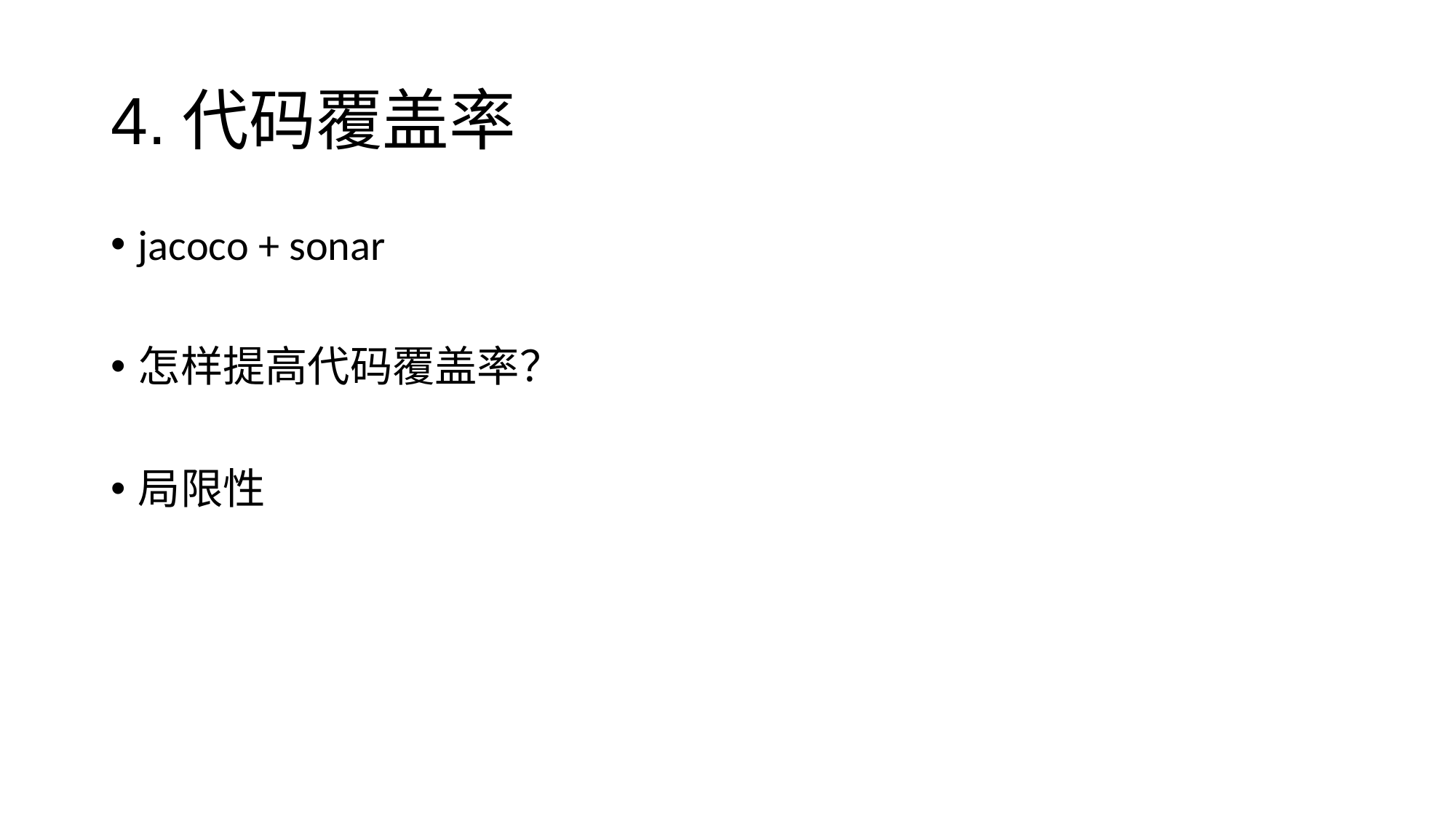

# 4.代码覆盖率
jacoco + sonar

怎样提高代码覆盖率？

局限性